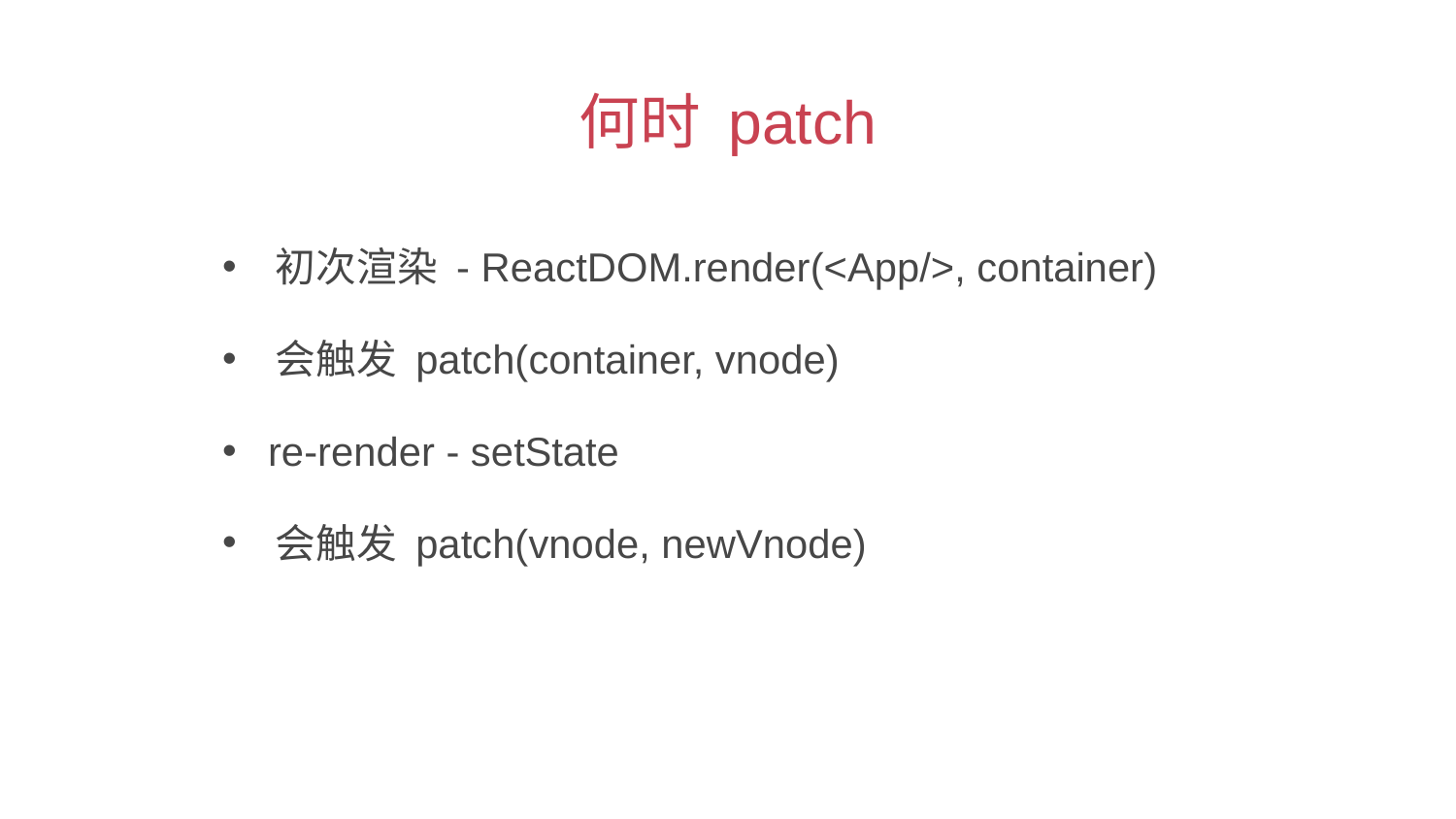

何时 patch
 初次渲染 - ReactDOM.render(<App/>, container)
 会触发 patch(container, vnode)
 re-render - setState
 会触发 patch(vnode, newVnode)